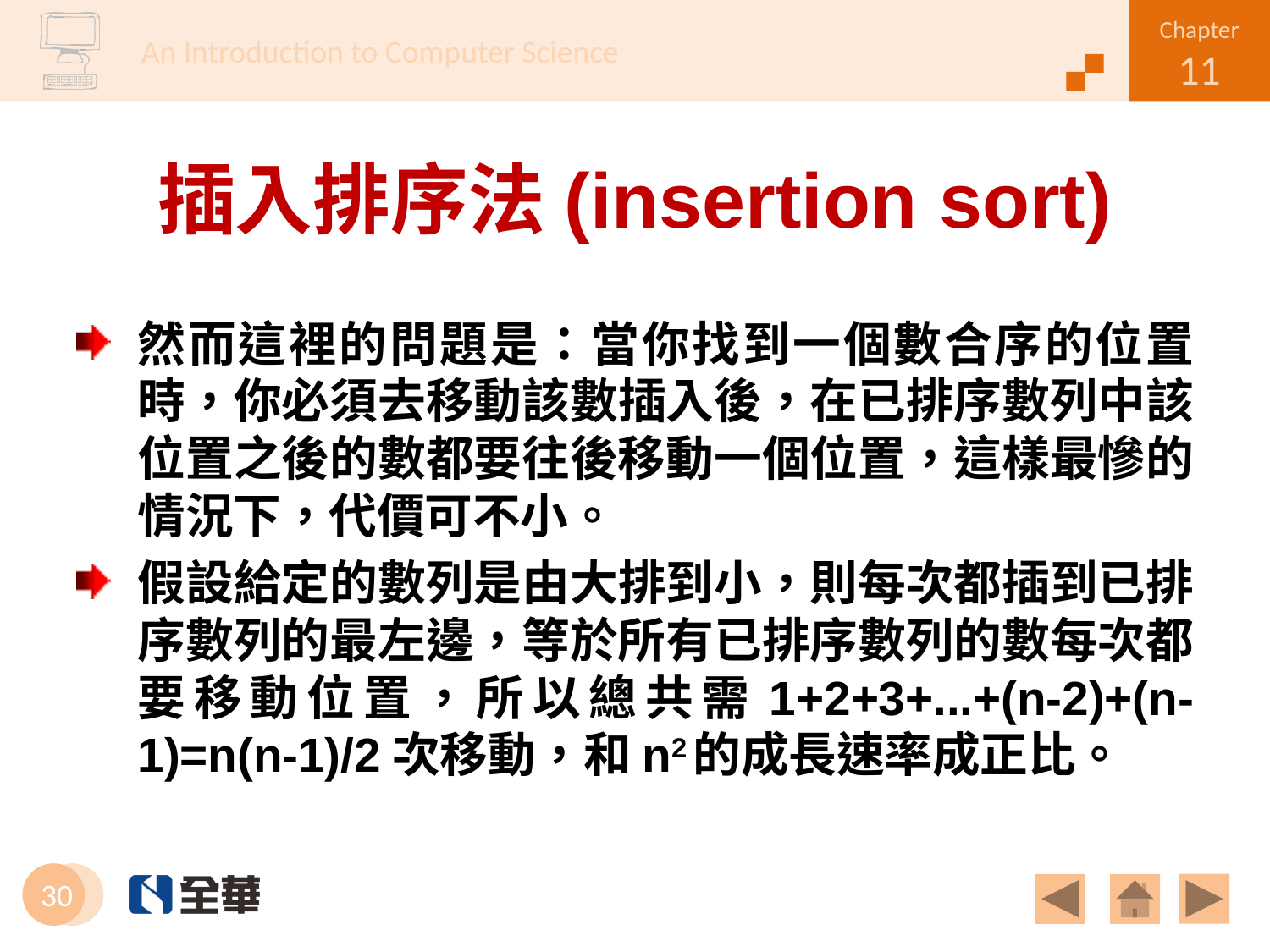

# 插入排序法(insertion sort)
然而這裡的問題是：當你找到一個數合序的位置時，你必須去移動該數插入後，在已排序數列中該位置之後的數都要往後移動一個位置，這樣最慘的情況下，代價可不小。
假設給定的數列是由大排到小，則每次都插到已排序數列的最左邊，等於所有已排序數列的數每次都要移動位置，所以總共需1+2+3+...+(n-2)+(n-1)=n(n-1)/2次移動，和n2的成長速率成正比。